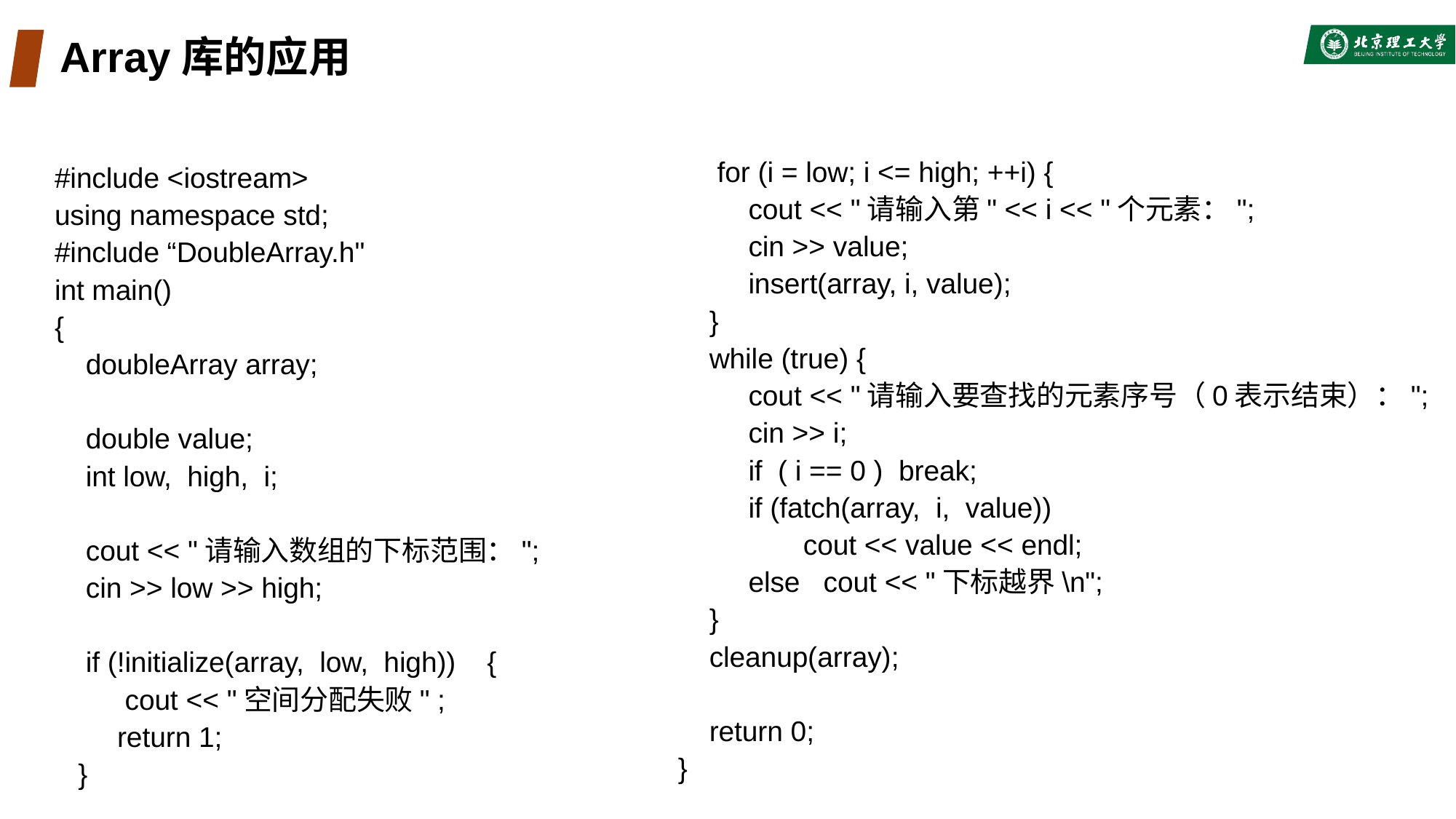

# Array库的应用
     for (i = low; i <= high; ++i) {
         cout << "请输入第" << i << "个元素：";
         cin >> value;
         insert(array, i, value);
    }
    while (true) {
         cout << "请输入要查找的元素序号（0表示结束）：";
         cin >> i;
         if  ( i == 0 )  break;
         if (fatch(array,  i,  value))
                cout << value << endl;
         else   cout << "下标越界\n";
    }
    cleanup(array);

    return 0;
}
#include <iostream>
using namespace std;
#include “DoubleArray.h"
int main()
{
    doubleArray array;
    double value;
    int low,  high,  i;

    cout << "请输入数组的下标范围：";
    cin >> low >> high;

    if (!initialize(array,  low,  high))    {
         cout << "空间分配失败" ;
        return 1;
   }